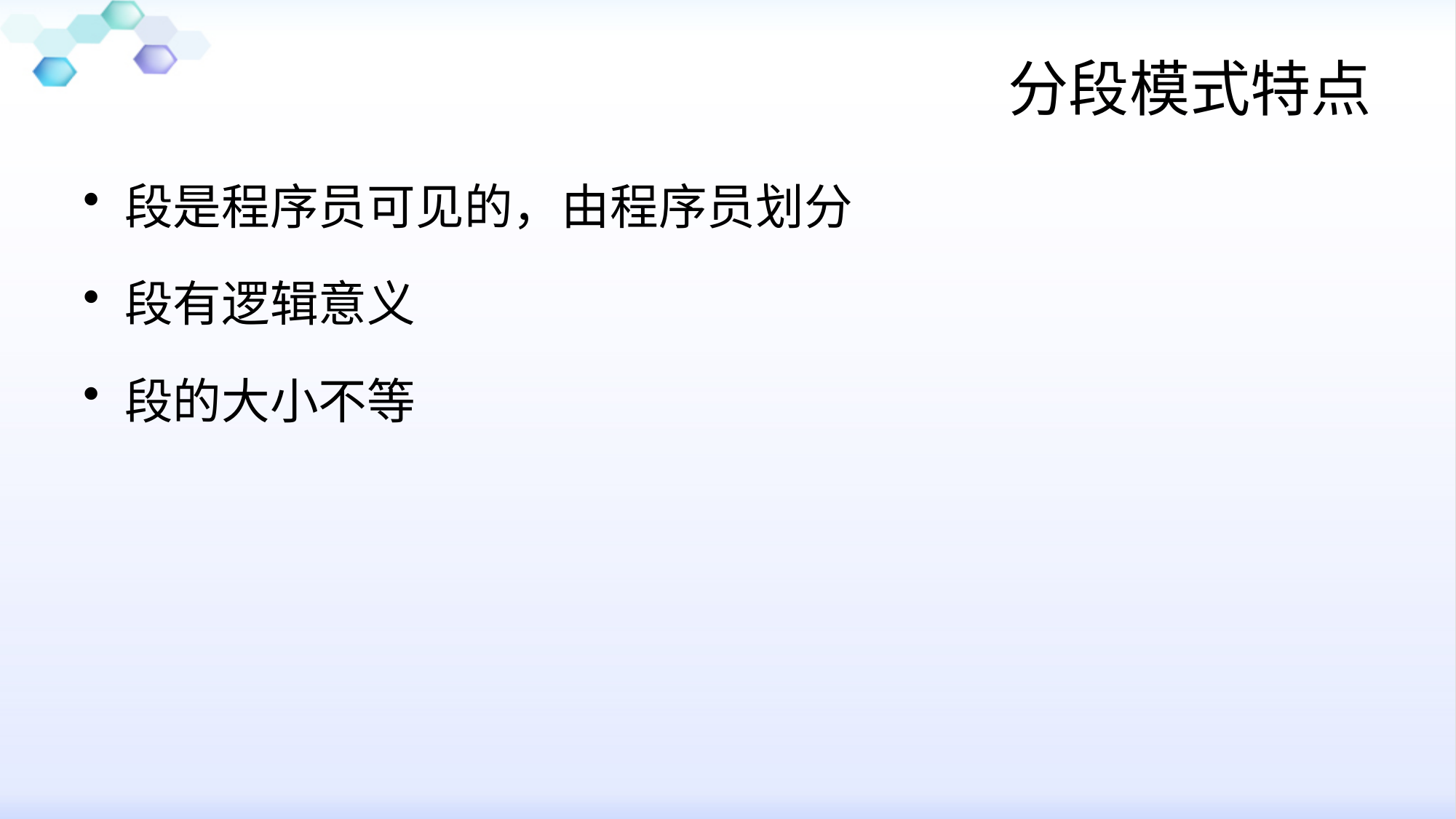

# 分段模式特点
段是程序员可见的，由程序员划分
段有逻辑意义
段的大小不等